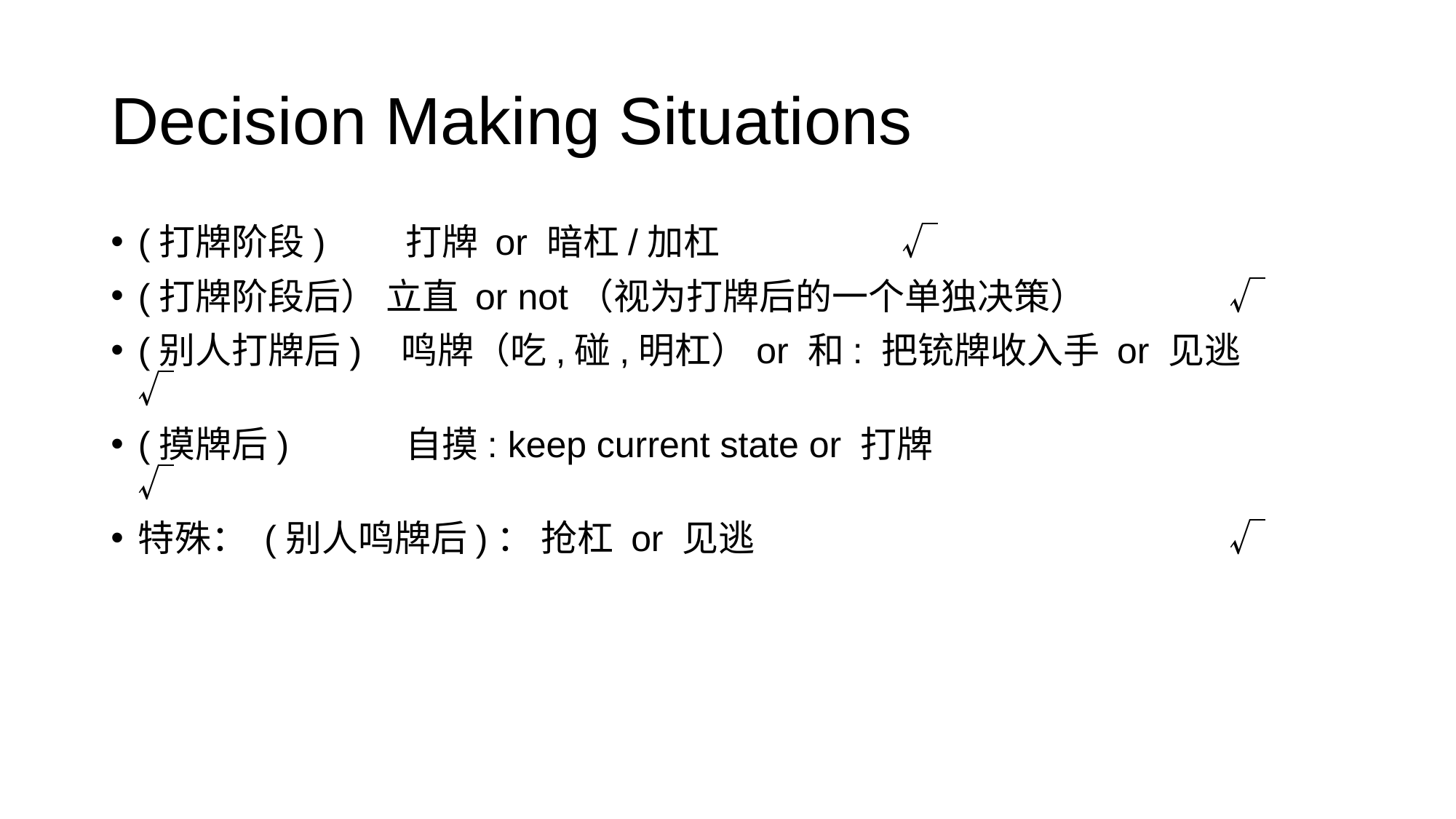

# Decision Making Situations
(打牌阶段)       打牌 or 暗杠/加杠       		√
(打牌阶段后） 立直 or not（视为打牌后的一个单独决策）		√
(别人打牌后)   鸣牌（吃,碰,明杠）or 和: 把铳牌收入手 or 见逃	√
(摸牌后)	    自摸: keep current state or 打牌				√
特殊： (别人鸣牌后)： 抢杠 or 见逃					√